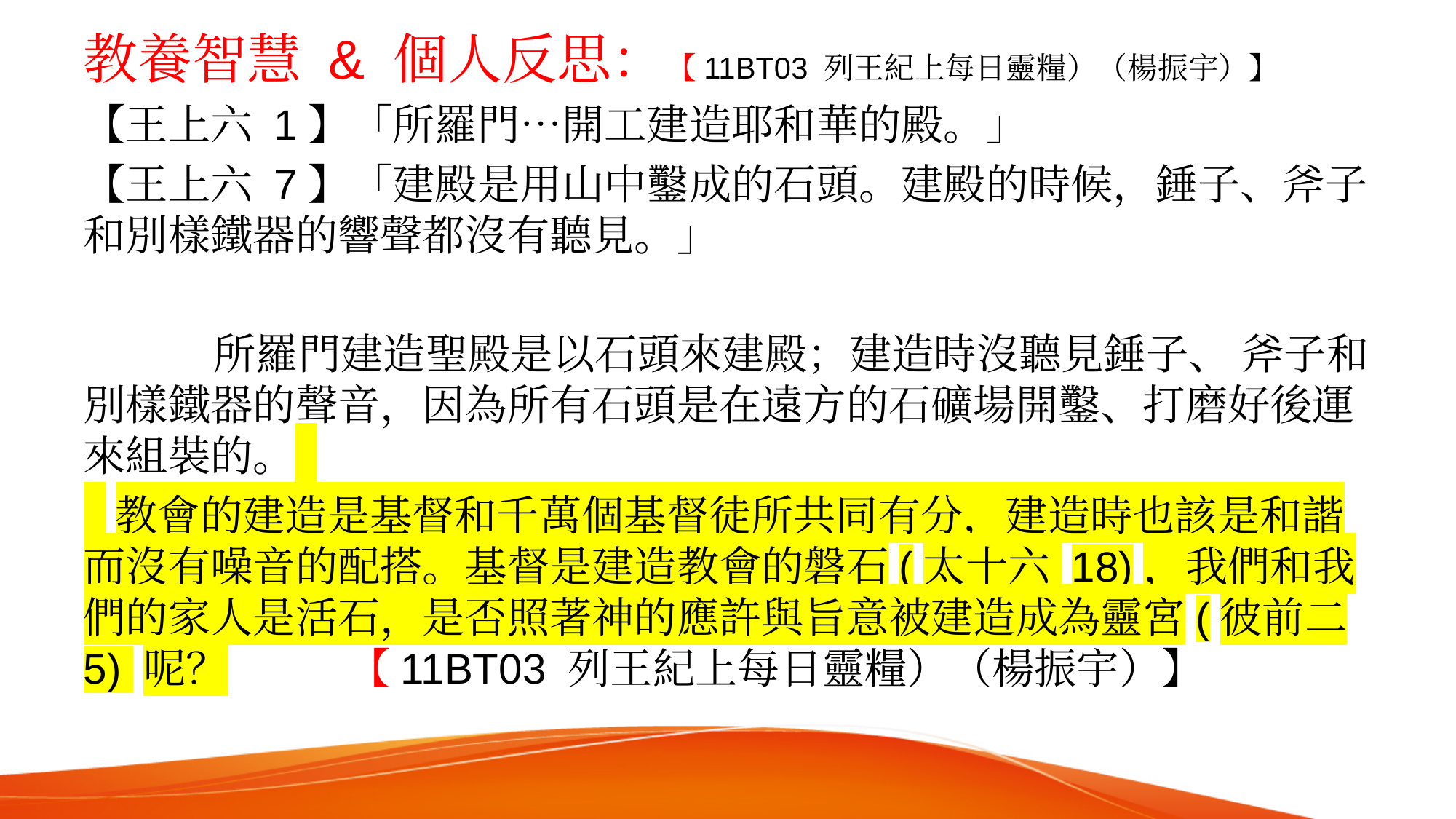

# 教養智慧 & 個人反思：【11BT03 列王紀上每日靈糧）（楊振宇）】
【王上六 1】「所羅門…開工建造耶和華的殿。」
【王上六 7】「建殿是用山中鑿成的石頭。建殿的時候，錘子、斧子和別樣鐵器的響聲都沒有聽見。」

           所羅門建造聖殿是以石頭來建殿；建造時沒聽見錘子、 斧子和別樣鐵器的聲音，因為所有石頭是在遠方的石礦場開鑿、打磨好後運來組裝的。
  教會的建造是基督和千萬個基督徒所共同有分，建造時也該是和諧而沒有噪音的配搭。基督是建造教會的磐石(太十六 18)，我們和我們的家人是活石，是否照著神的應許與旨意被建造成為靈宮(彼前二 5) 呢？           【11BT03 列王紀上每日靈糧）（楊振宇）】